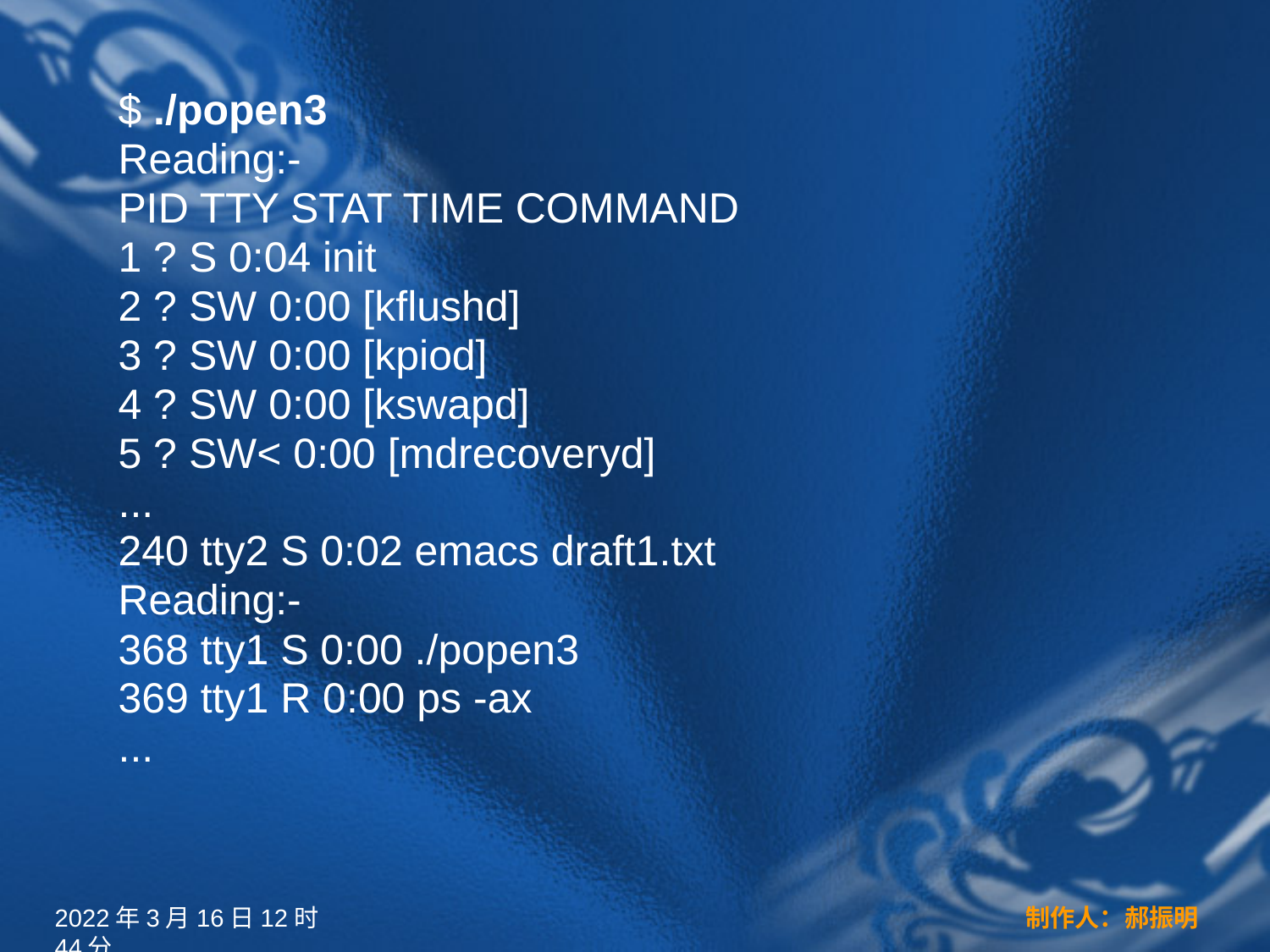

#
$ ./popen3
Reading:-
PID TTY STAT TIME COMMAND
1 ? S 0:04 init
2 ? SW 0:00 [kflushd]
3 ? SW 0:00 [kpiod]
4 ? SW 0:00 [kswapd]
5 ? SW< 0:00 [mdrecoveryd]
...
240 tty2 S 0:02 emacs draft1.txt
Reading:-
368 tty1 S 0:00 ./popen3
369 tty1 R 0:00 ps -ax
...

2022年3月16日12时44分
制作人：郝振明